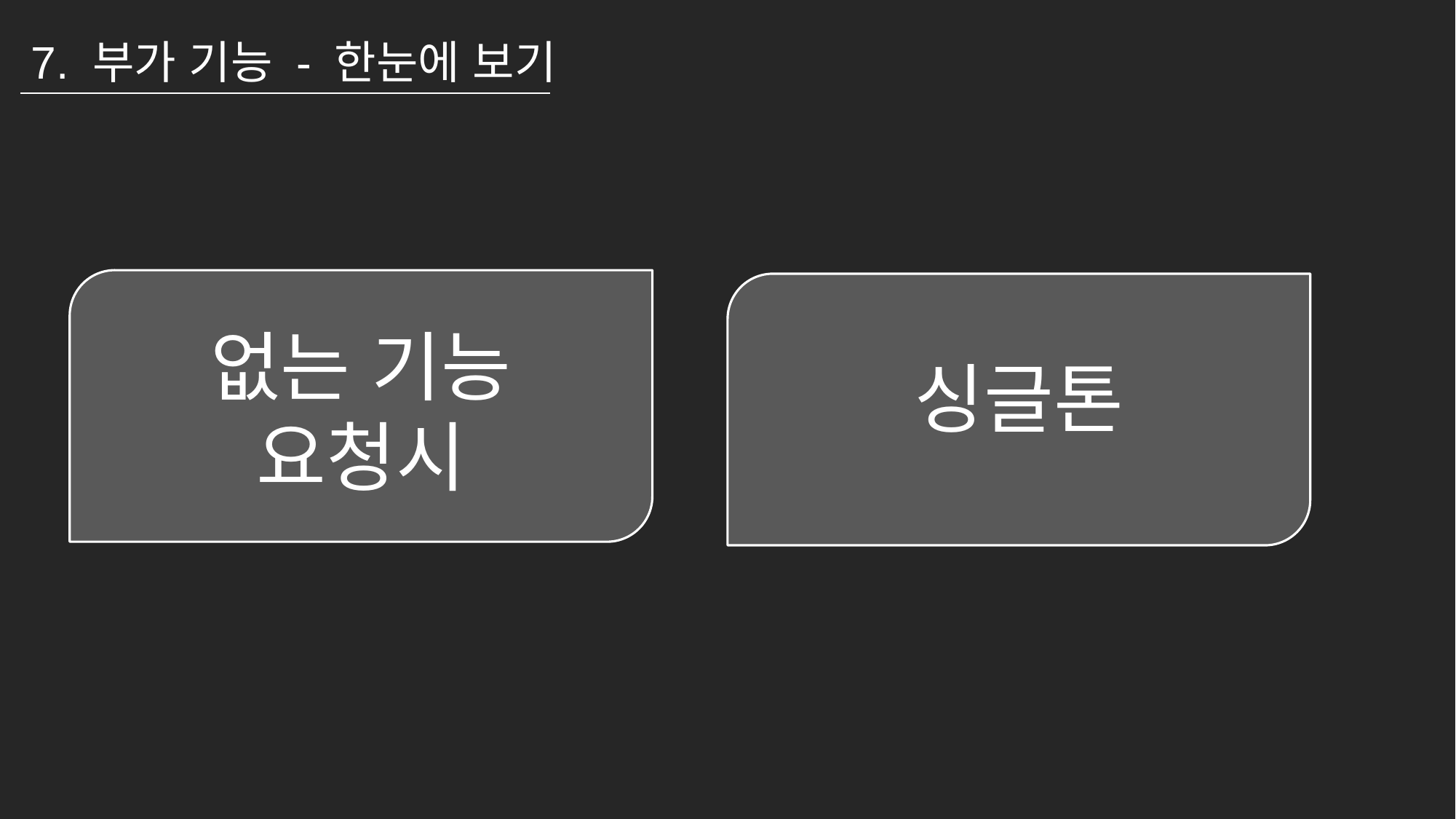

7. 부가 기능 - 한눈에 보기

없는 기능 요청시

싱글톤